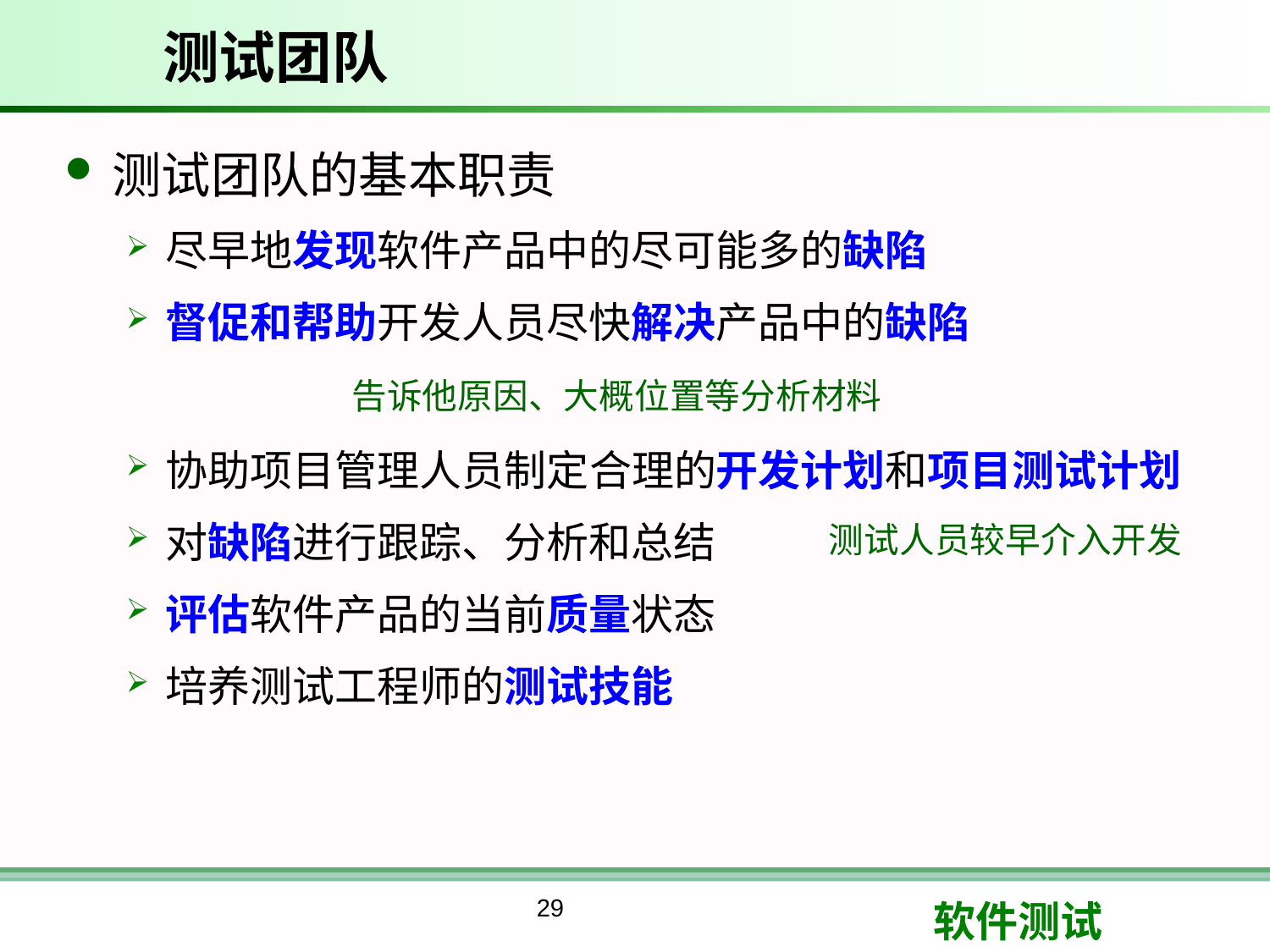

# 测试团队
测试团队的基本职责
尽早地发现软件产品中的尽可能多的缺陷
督促和帮助开发人员尽快解决产品中的缺陷

协助项目管理人员制定合理的开发计划和项目测试计划
对缺陷进行跟踪、分析和总结
评估软件产品的当前质量状态
培养测试工程师的测试技能
告诉他原因、大概位置等分析材料
测试人员较早介入开发
29